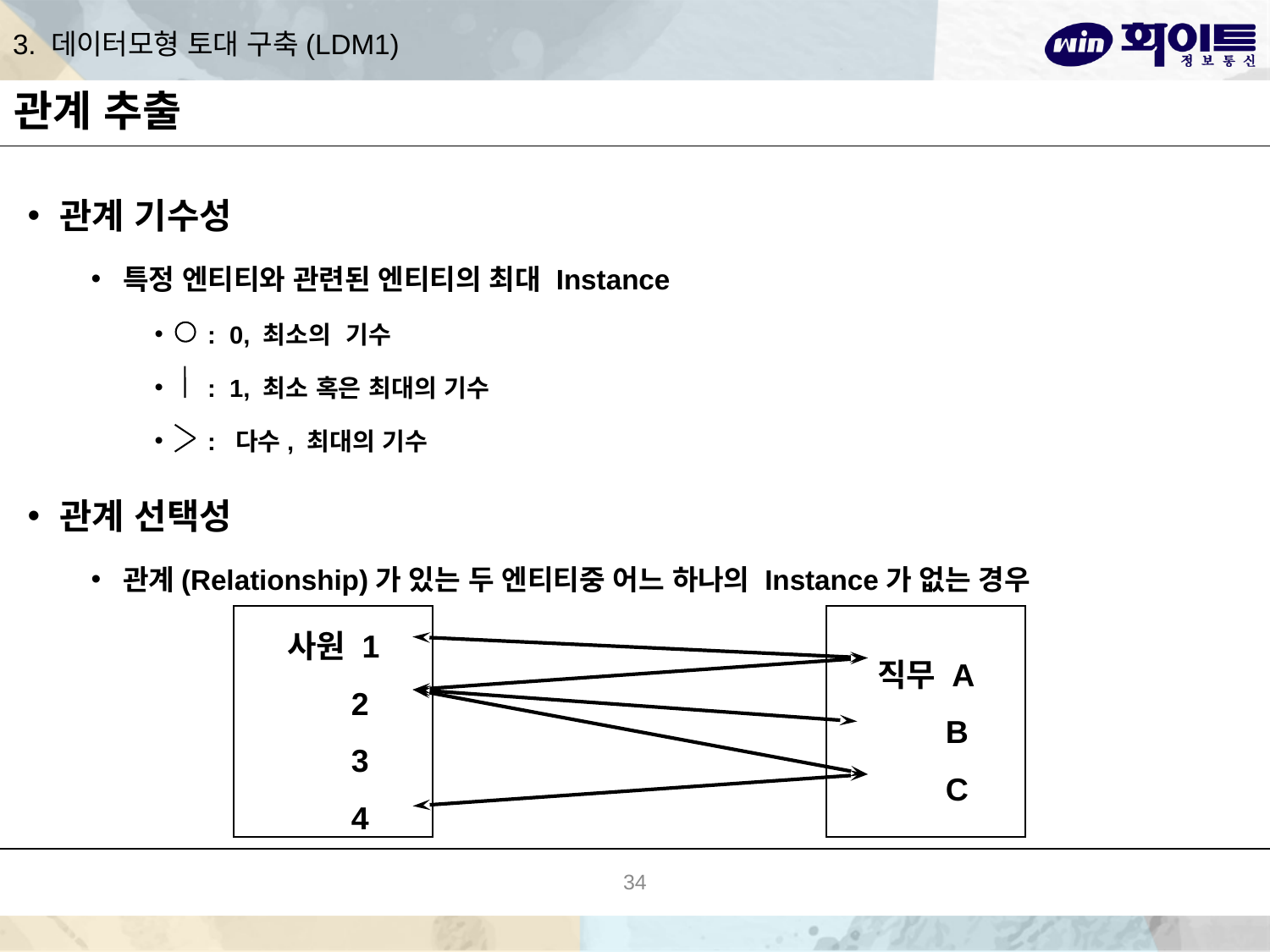

# 3. 데이터모형 토대 구축(LDM1)
관계 추출
관계 기수성
특정 엔티티와 관련된 엔티티의 최대 Instance
   :  0, 최소의  기수
   :  1, 최소 혹은 최대의 기수
   :  다수, 최대의 기수
관계 선택성
관계(Relationship)가 있는 두 엔티티중 어느 하나의 Instance가 없는 경우

사원 1
      2
      3
      4
직무 A
       B
       C

34